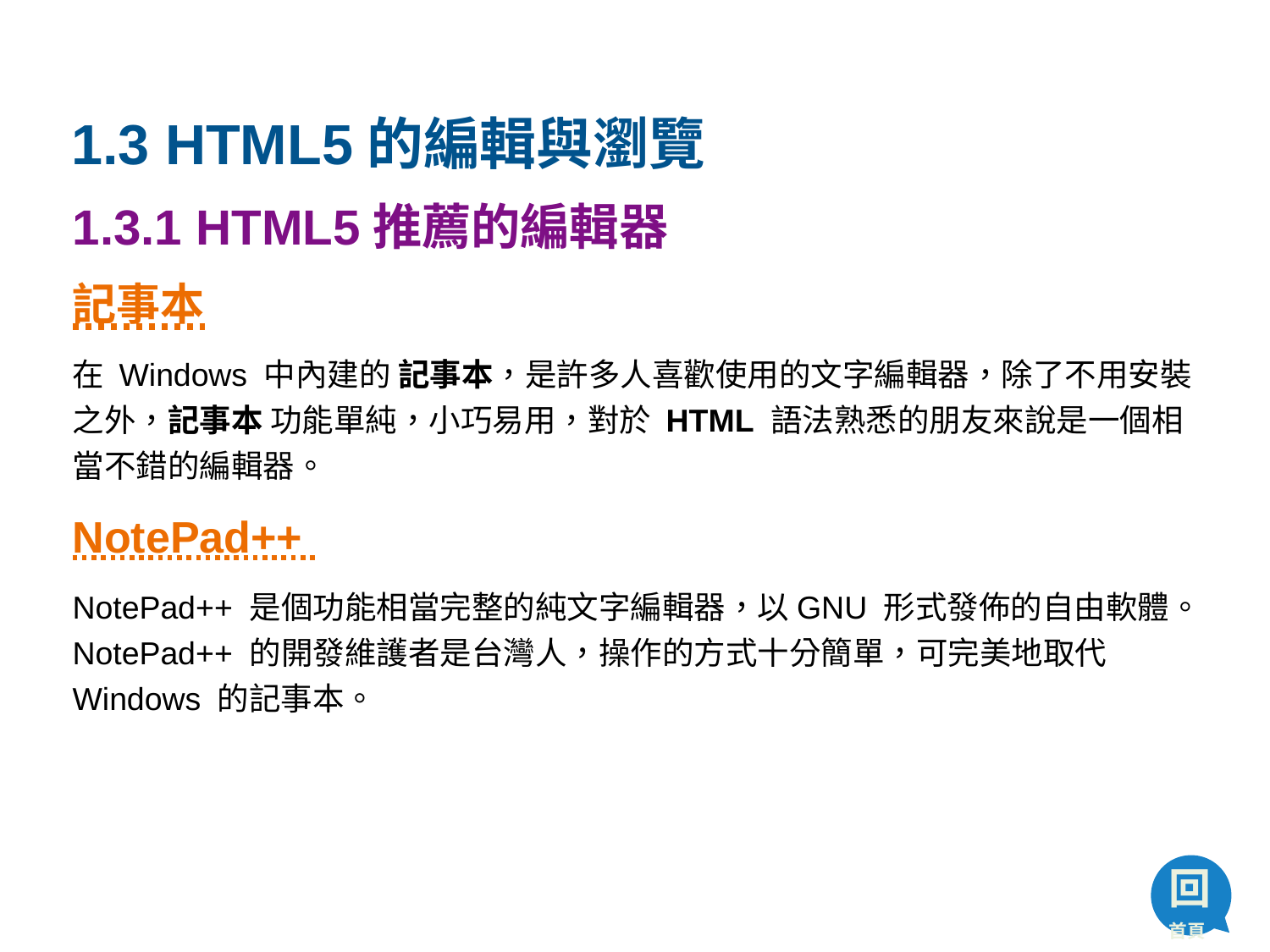

# 1.3 HTML5的編輯與瀏覽
1.3.1 HTML5推薦的編輯器
記事本
在 Windows 中內建的 記事本，是許多人喜歡使用的文字編輯器，除了不用安裝之外，記事本 功能單純，小巧易用，對於 HTML 語法熟悉的朋友來說是一個相當不錯的編輯器。
NotePad++
NotePad++ 是個功能相當完整的純文字編輯器，以GNU 形式發佈的自由軟體。NotePad++ 的開發維護者是台灣人，操作的方式十分簡單，可完美地取代 Windows 的記事本。